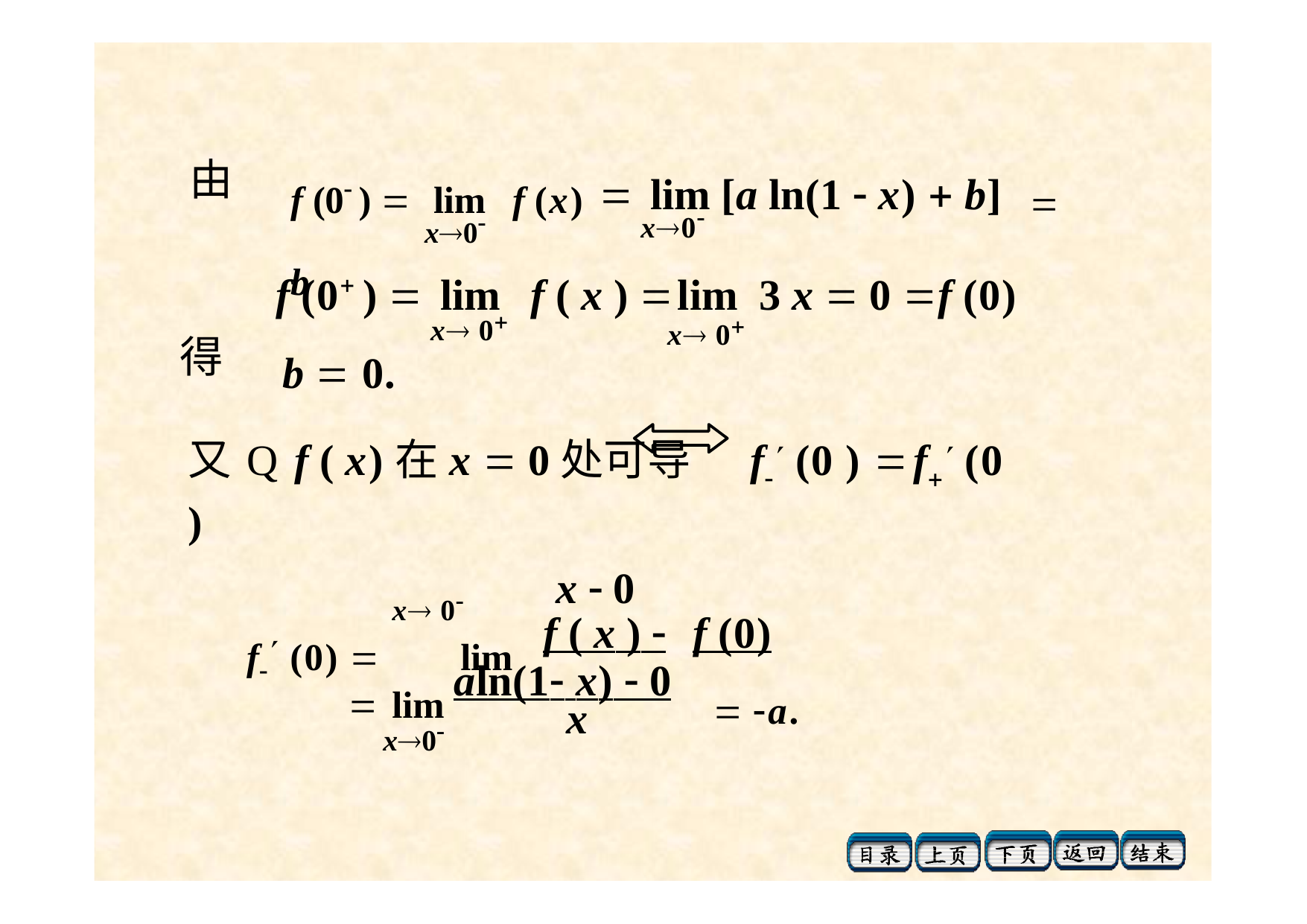

# f (0− ) =	lim	f (x) =	lim [a ln(1 − x) + b]	= b
由
x→0−
f ( x ) =	lim	3 x = 0 =	f (0)
x→ 0+
x→0−
f (0+ ) =	lim
x→ 0+
b = 0.
得
又Q f ( x)在x = 0处可导	f−′ (0 ) =	f+′ (0 )
f−′ (0) =	lim	f ( x ) −	f (0)

x − 0
x→ 0−
=	lim aln(1− x) − 0	= −a.
x
x→0−